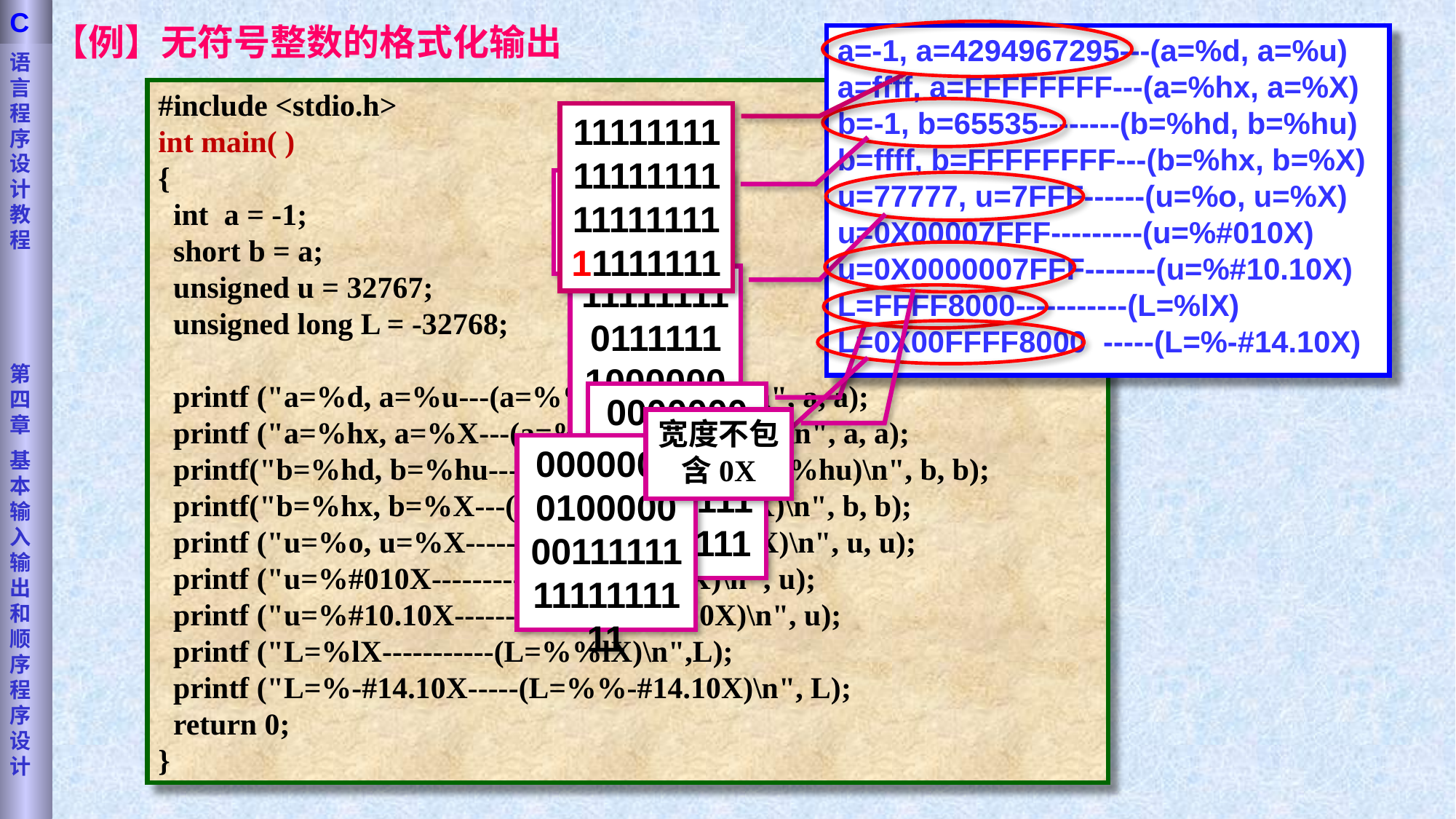

语言程序设计教程

第四章
基本输入输出和顺序程序设计
C
【例】无符号整数的格式化输出

11111111111111111111111111111111

a=-1, a=4294967295---(a=%d, a=%u)
a=ffff, a=FFFFFFFF---(a=%hx, a=%X)
b=-1, b=65535--------(b=%hd, b=%hu)
b=ffff, b=FFFFFFFF---(b=%hx, b=%X)
u=77777, u=7FFF------(u=%o, u=%X)
u=0X00007FFF---------(u=%#010X)
u=0X0000007FFF-------(u=%#10.10X)
L=FFFF8000-----------(L=%lX)
L=0X00FFFF8000  -----(L=%-#14.10X)
#include <stdio.h>
int main( )
{
  int  a = -1;
  short b = a;
  unsigned u = 32767;
  unsigned long L = -32768;

  printf ("a=%d, a=%u---(a=%%d, a=%%u)\n", a, a);
  printf ("a=%hx, a=%X---(a=%%hx, a=%%X)\n", a, a);
  printf("b=%hd, b=%hu--------(b=%%hd, b=%%hu)\n", b, b);
  printf("b=%hx, b=%X---(b=%%hx, b=%%X)\n", b, b);
  printf ("u=%o, u=%X------(u=%%o, u=%%X)\n", u, u);
  printf ("u=%#010X---------(u=%%#010X)\n", u);
  printf ("u=%#10.10X-------(u=%%#10.10X)\n", u);
  printf ("L=%lX-----------(L=%%lX)\n",L);
  printf ("L=%-#14.10X-----(L=%%-#14.10X)\n", L);
  return 0;
}

1111111111111111

11111111011111110000000000000000

宽度不包含0X

00000000100000001111111111111111

00000000100000001111111111111111